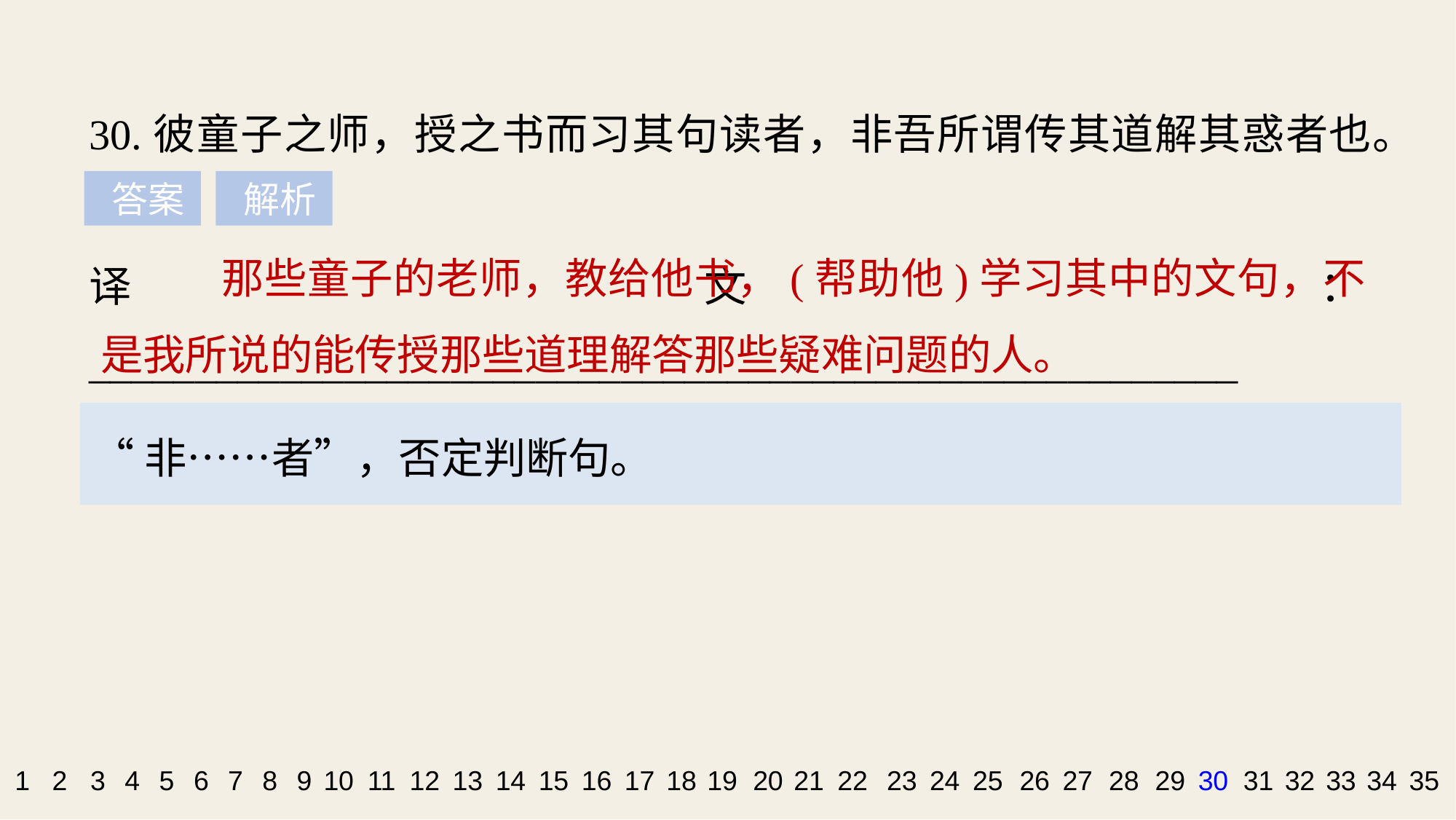

30.彼童子之师，授之书而习其句读者，非吾所谓传其道解其惑者也。

译文：______________________________________________________
___________________________________________
 答案
 解析
           那些童子的老师，教给他书，(帮助他)学习其中的文句，不是我所说的能传授那些道理解答那些疑难问题的人。
“非……者”，否定判断句。

1
2
3
4
5
6
7
8
9
10
11
12
13
14
15
16
17
18
19
20
21
22
23
24
25
26
27
28
29
30
31
32
33
34
35